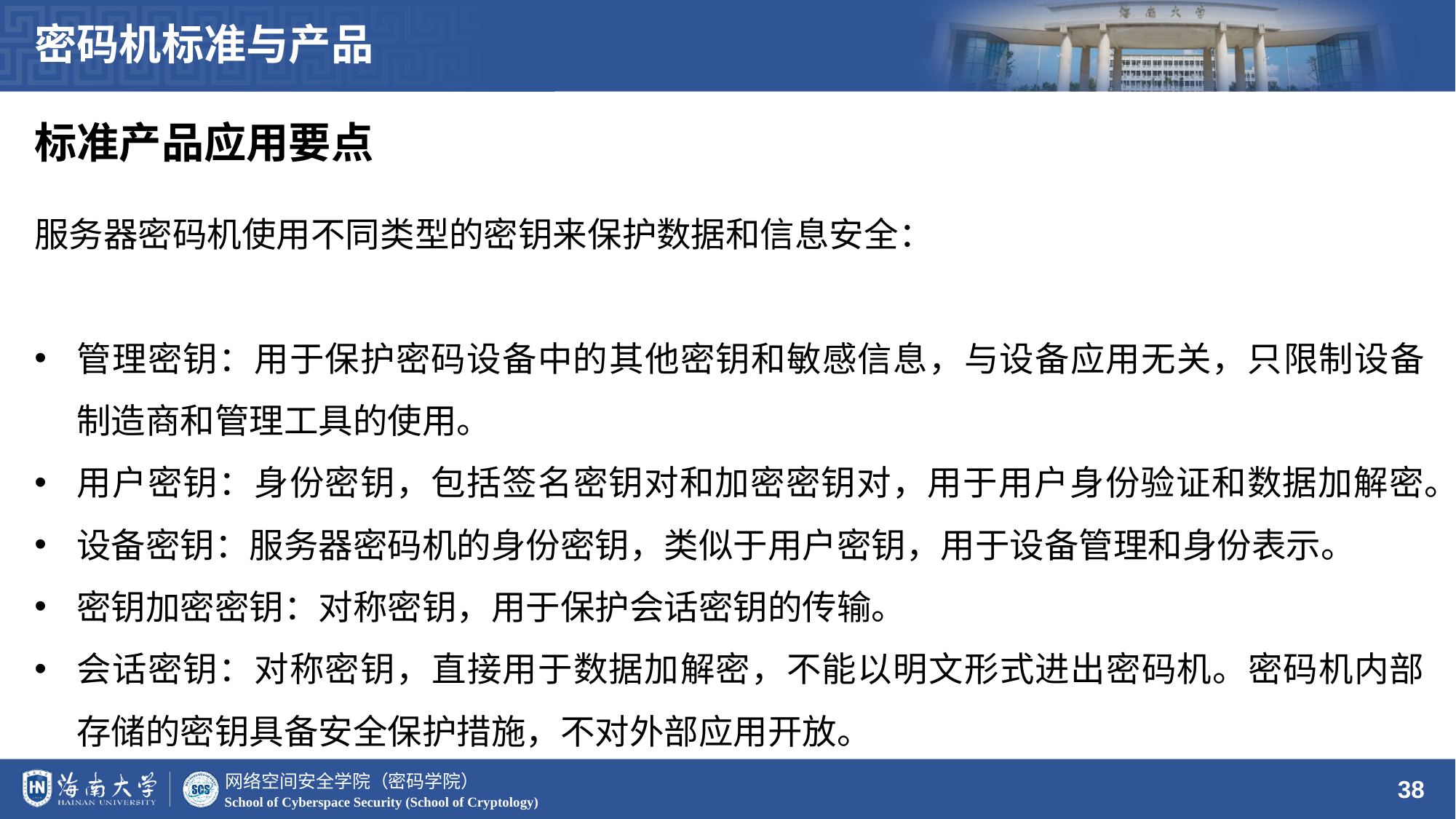

密码机标准与产品
标准产品应用要点
服务器密码机使用不同类型的密钥来保护数据和信息安全：

管理密钥：用于保护密码设备中的其他密钥和敏感信息，与设备应用无关，只限制设备制造商和管理工具的使用。
用户密钥：身份密钥，包括签名密钥对和加密密钥对，用于用户身份验证和数据加解密。
设备密钥：服务器密码机的身份密钥，类似于用户密钥，用于设备管理和身份表示。
密钥加密密钥：对称密钥，用于保护会话密钥的传输。
会话密钥：对称密钥，直接用于数据加解密，不能以明文形式进出密码机。密码机内部存储的密钥具备安全保护措施，不对外部应用开放。
38